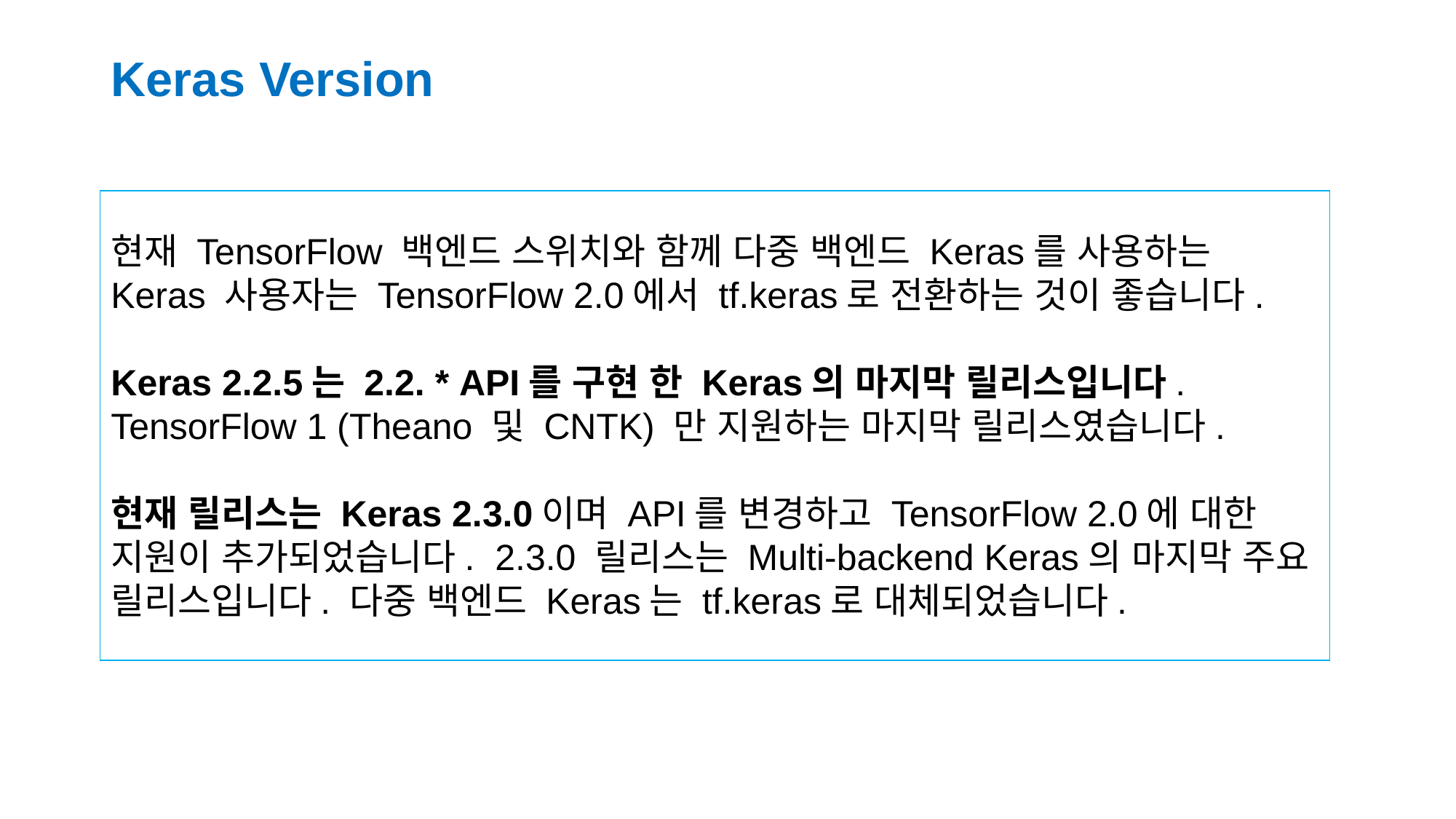

# Keras Version

현재 TensorFlow 백엔드 스위치와 함께 다중 백엔드 Keras를 사용하는 Keras 사용자는 TensorFlow 2.0에서 tf.keras로 전환하는 것이 좋습니다.
Keras 2.2.5는 2.2. * API를 구현 한 Keras의 마지막 릴리스입니다. TensorFlow 1 (Theano 및 CNTK) 만 지원하는 마지막 릴리스였습니다.
현재 릴리스는 Keras 2.3.0이며 API를 변경하고 TensorFlow 2.0에 대한 지원이 추가되었습니다.  2.3.0 릴리스는 Multi-backend Keras의 마지막 주요 릴리스입니다. 다중 백엔드 Keras는 tf.keras로 대체되었습니다.